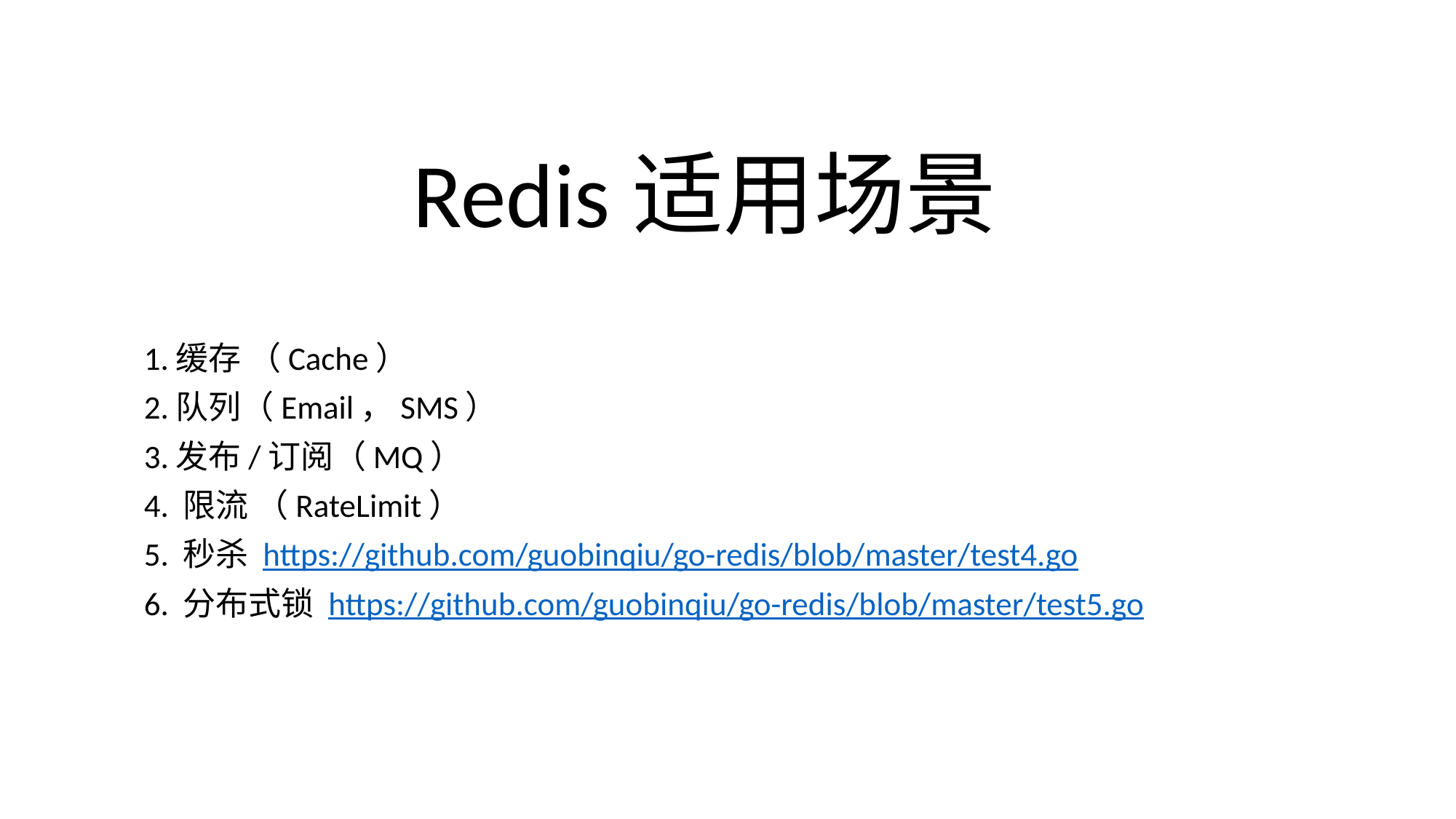

# Redis适用场景
1.缓存 （Cache）
2.队列（Email，SMS）
3.发布/订阅（MQ）
4. 限流 （RateLimit）
5. 秒杀 https://github.com/guobinqiu/go-redis/blob/master/test4.go
6. 分布式锁 https://github.com/guobinqiu/go-redis/blob/master/test5.go